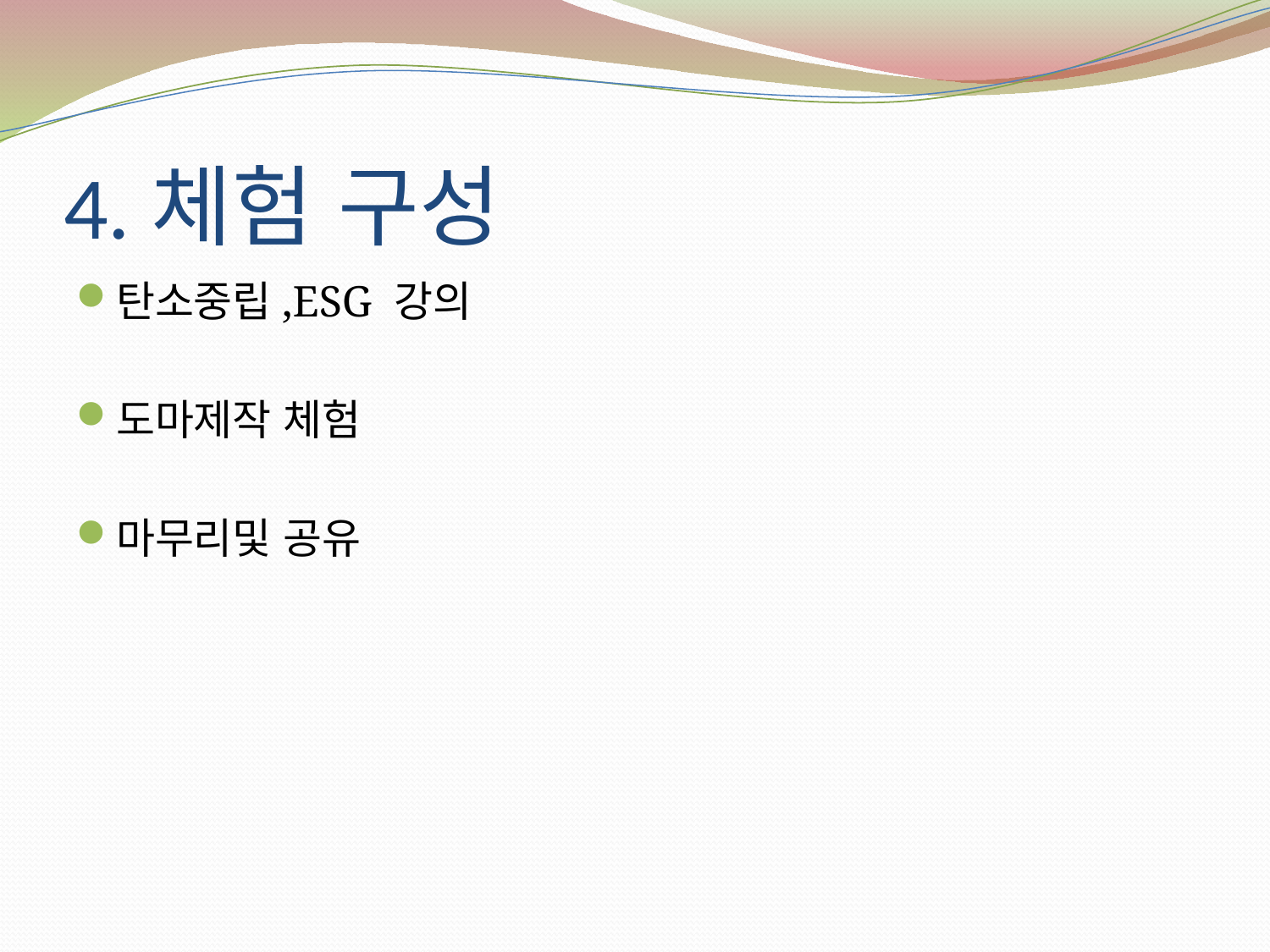

# 4.체험 구성
탄소중립,ESG 강의

도마제작 체험

마무리및 공유